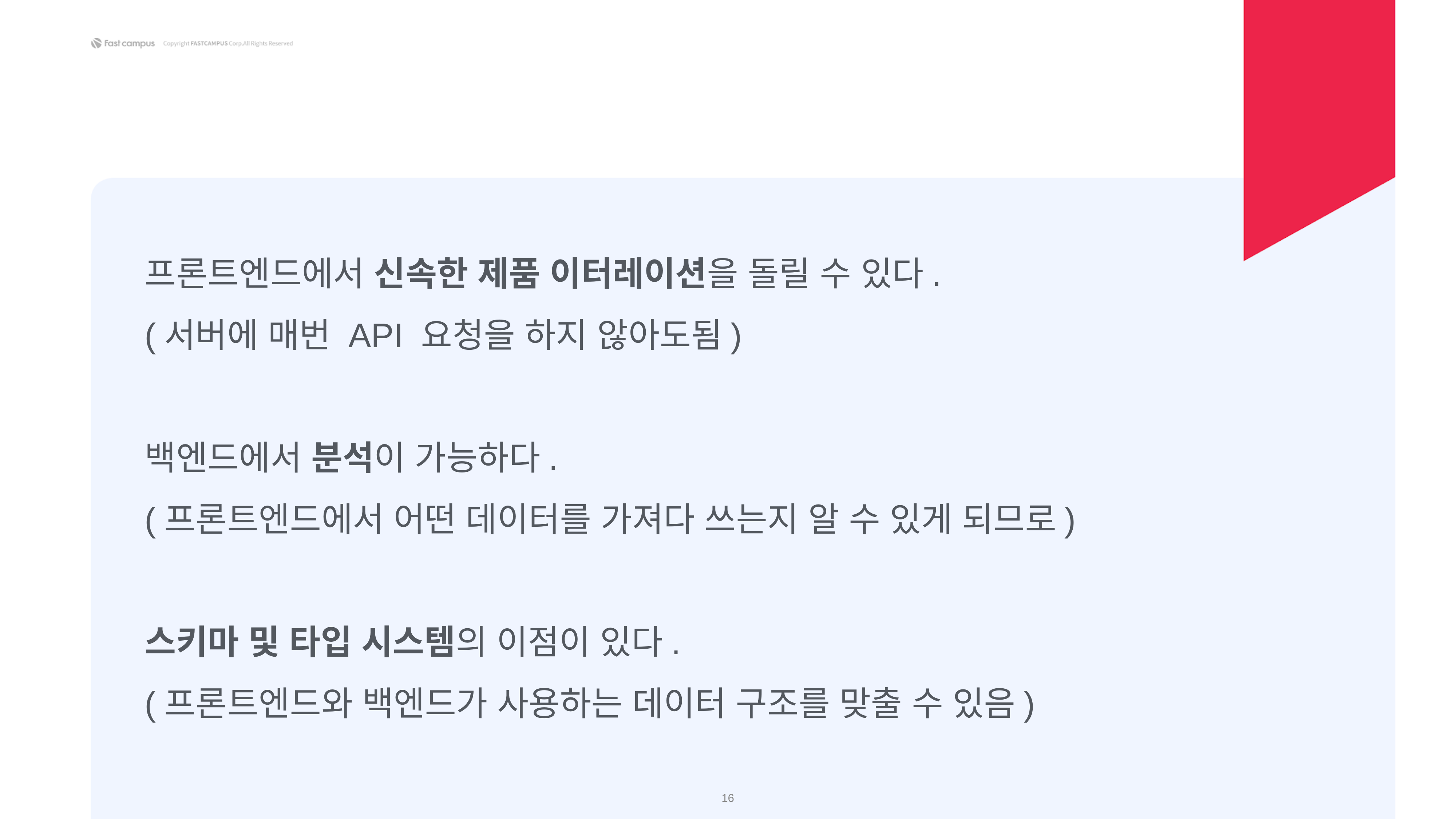

프론트엔드에서 신속한 제품 이터레이션을 돌릴 수 있다.
(서버에 매번 API 요청을 하지 않아도됨)

백엔드에서 분석이 가능하다.
(프론트엔드에서 어떤 데이터를 가져다 쓰는지 알 수 있게 되므로)

스키마 및 타입 시스템의 이점이 있다.
(프론트엔드와 백엔드가 사용하는 데이터 구조를 맞출 수 있음)
16